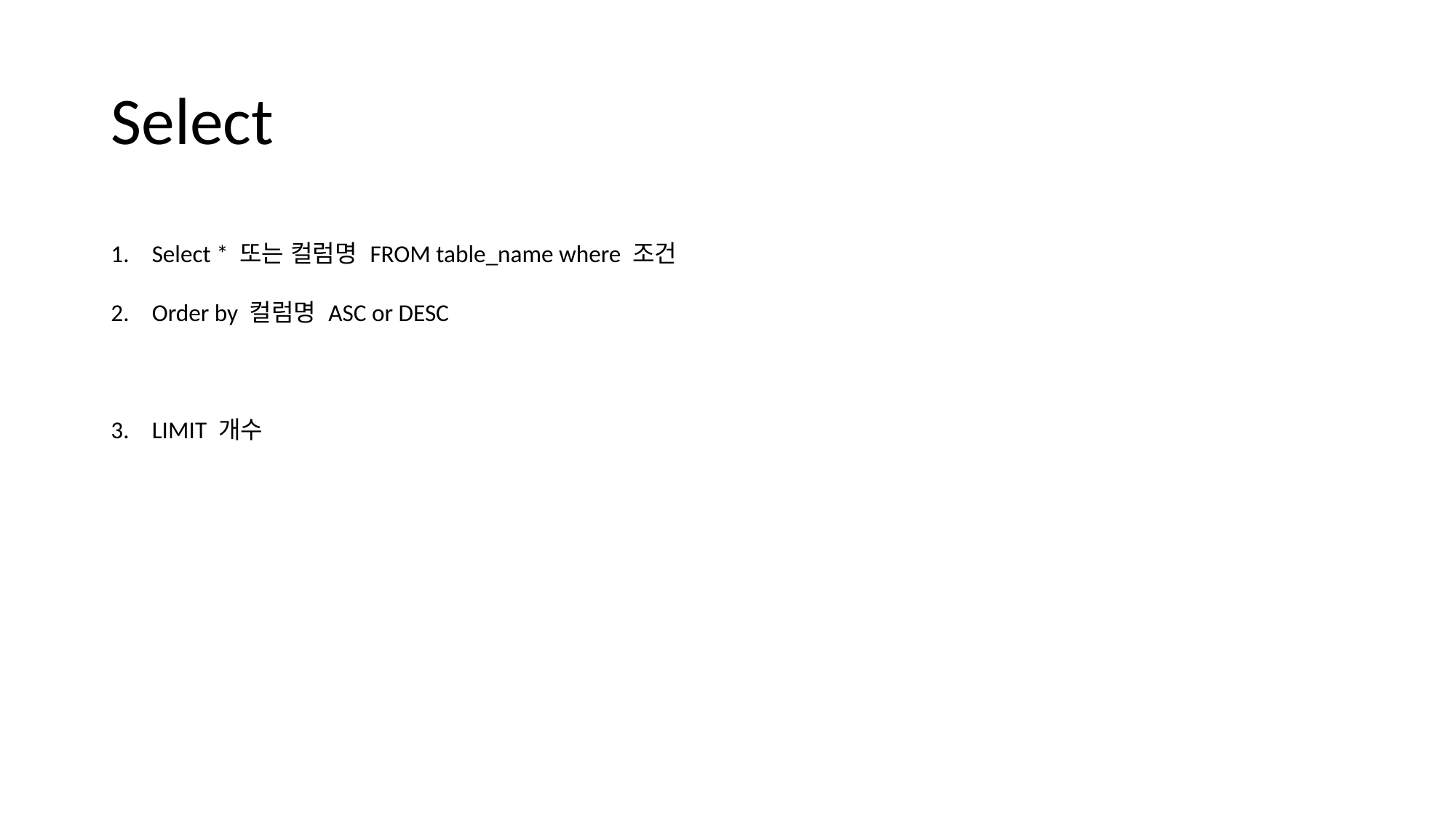

# Select
Select * 또는 컬럼명 FROM table_name where 조건
Order by 컬럼명 ASC or DESC

LIMIT 개수